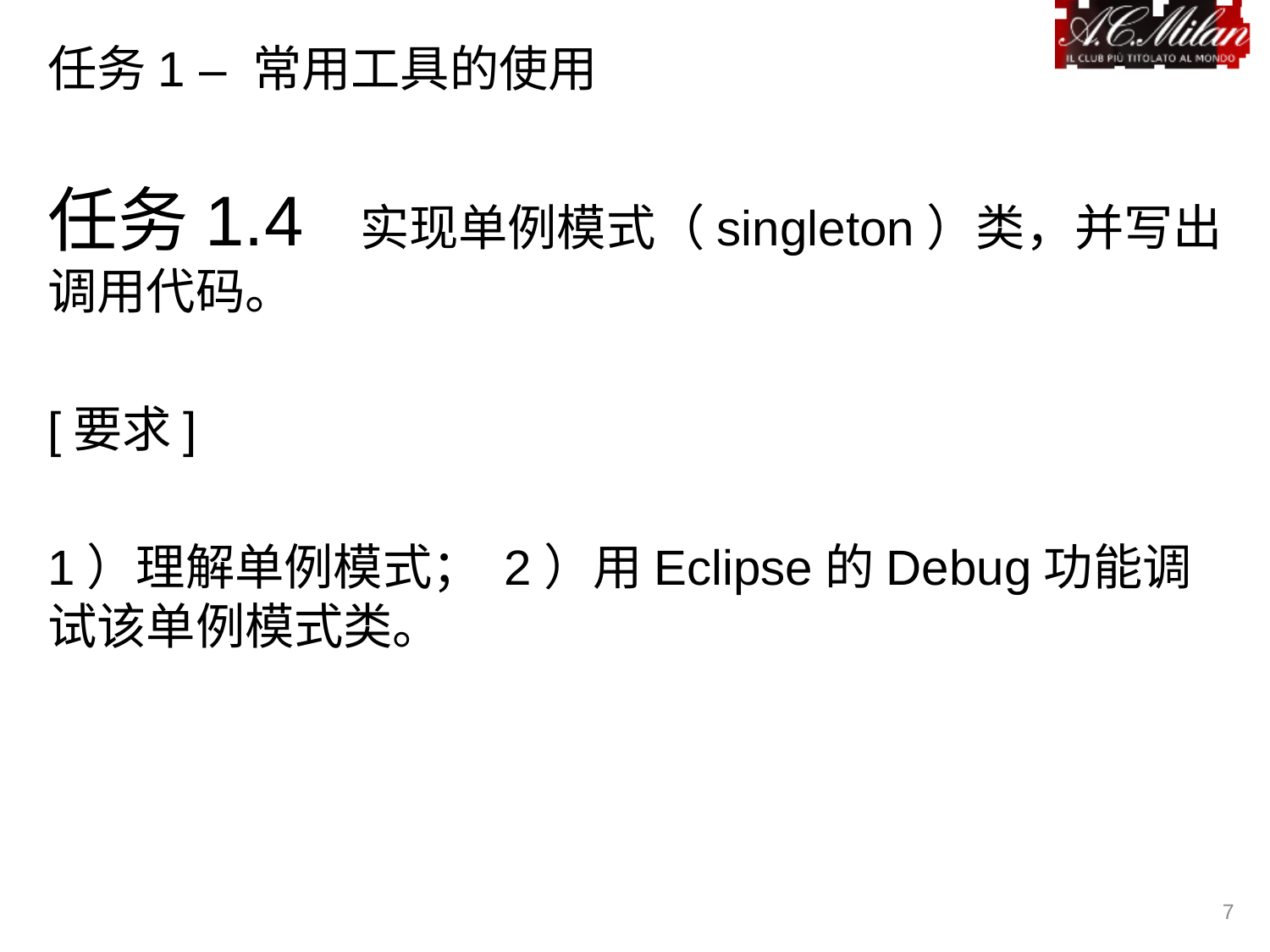

# 任务1 – 常用工具的使用
任务1.4  实现单例模式（singleton）类，并写出调用代码。

[要求]

1）理解单例模式； 2）用Eclipse的Debug功能调试该单例模式类。
7